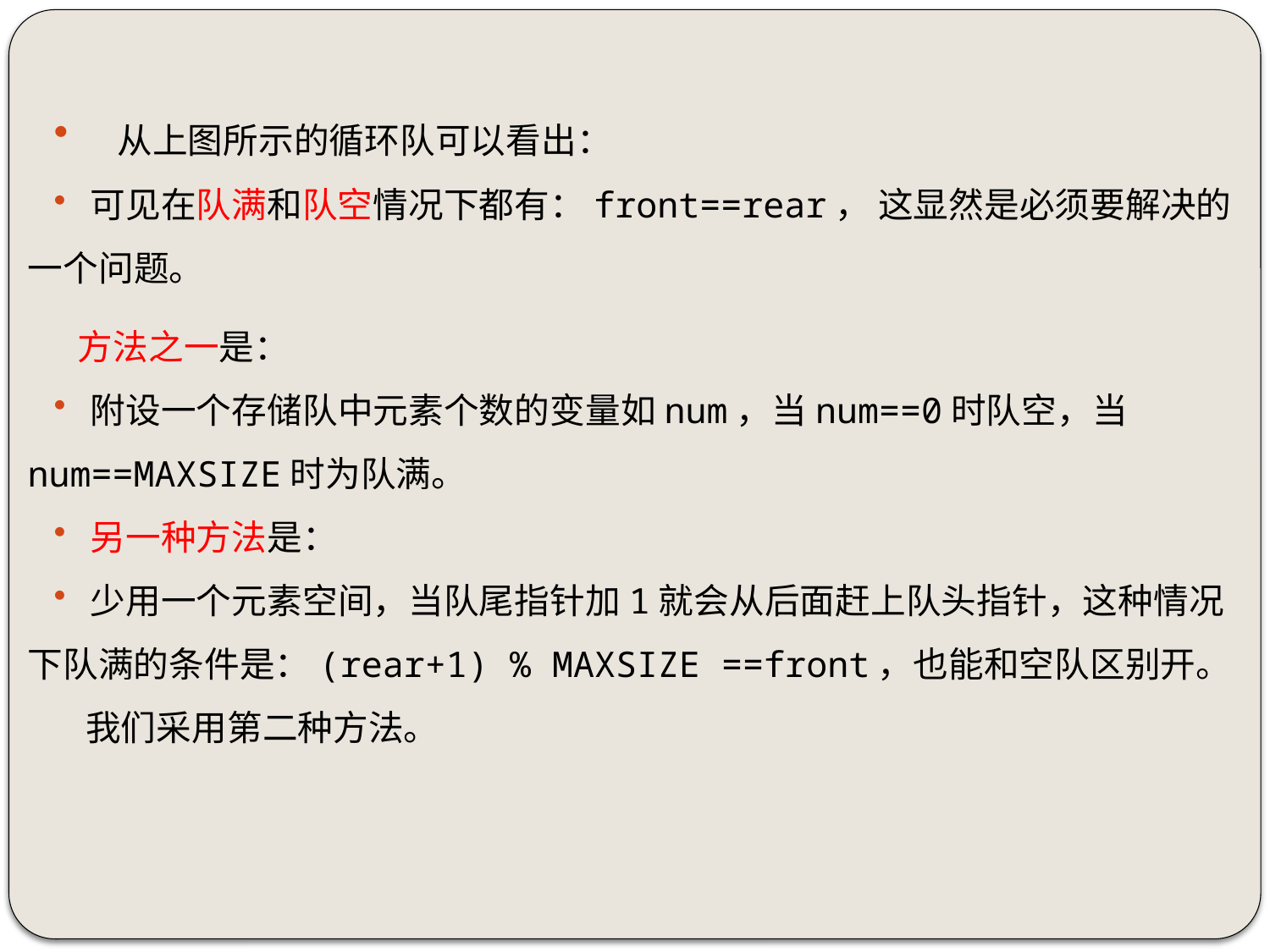

从上图所示的循环队可以看出：
  可见在队满和队空情况下都有：front==rear， 这显然是必须要解决的一个问题。
  方法之一是：
  附设一个存储队中元素个数的变量如num，当num==0时队空，当num==MAXSIZE时为队满。
  另一种方法是：
  少用一个元素空间，当队尾指针加1就会从后面赶上队头指针，这种情况下队满的条件是：(rear+1) % MAXSIZE ==front，也能和空队区别开。
   我们采用第二种方法。